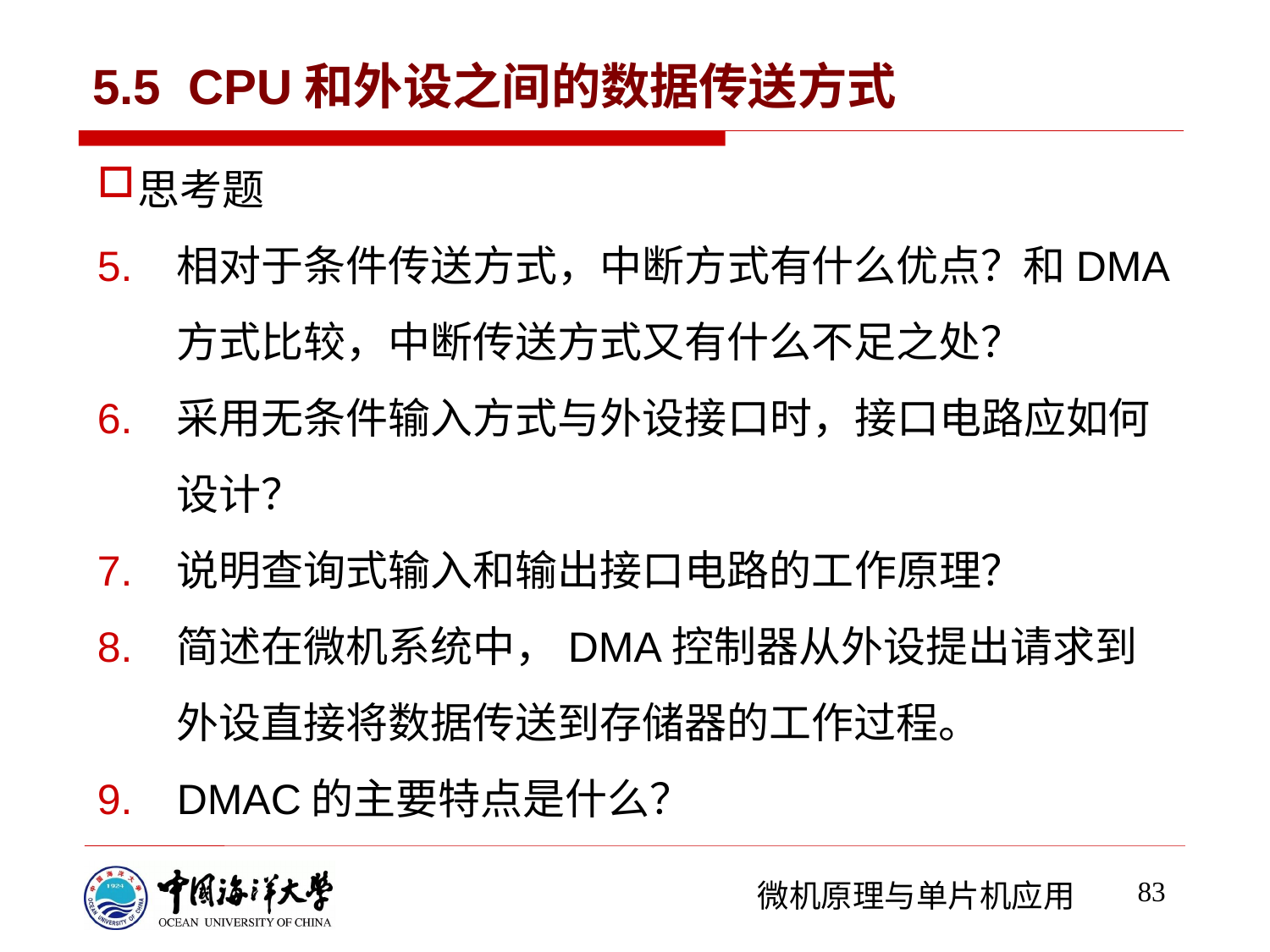

# 5.5  CPU和外设之间的数据传送方式
思考题
相对于条件传送方式，中断方式有什么优点？和DMA方式比较，中断传送方式又有什么不足之处？
采用无条件输入方式与外设接口时，接口电路应如何设计？
说明查询式输入和输出接口电路的工作原理？
简述在微机系统中，DMA控制器从外设提出请求到外设直接将数据传送到存储器的工作过程。
DMAC的主要特点是什么？
83